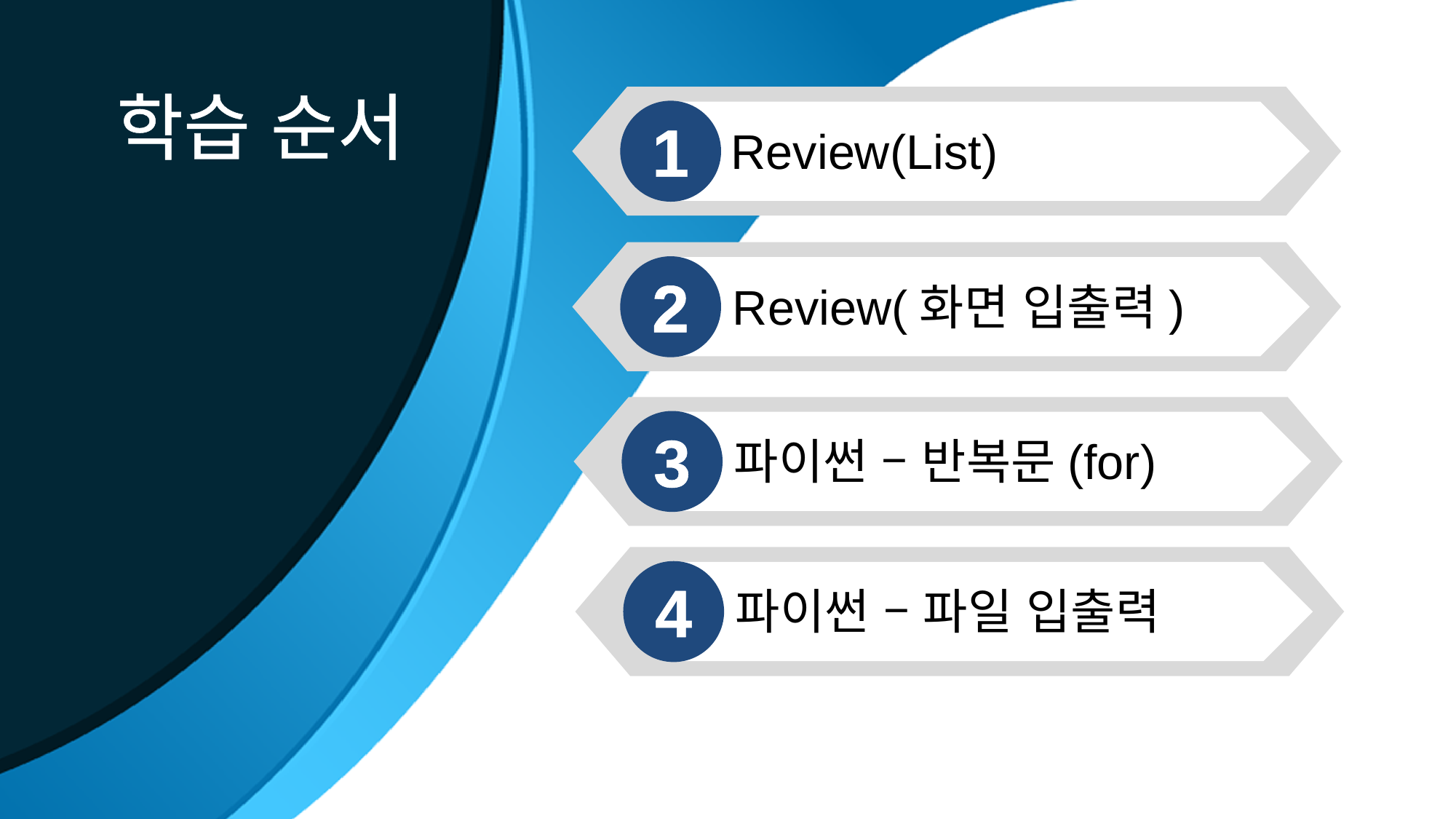

학습 순서

1
Review(List)

2
Review(화면 입출력)

3
파이썬 – 반복문(for)

4
파이썬 – 파일 입출력